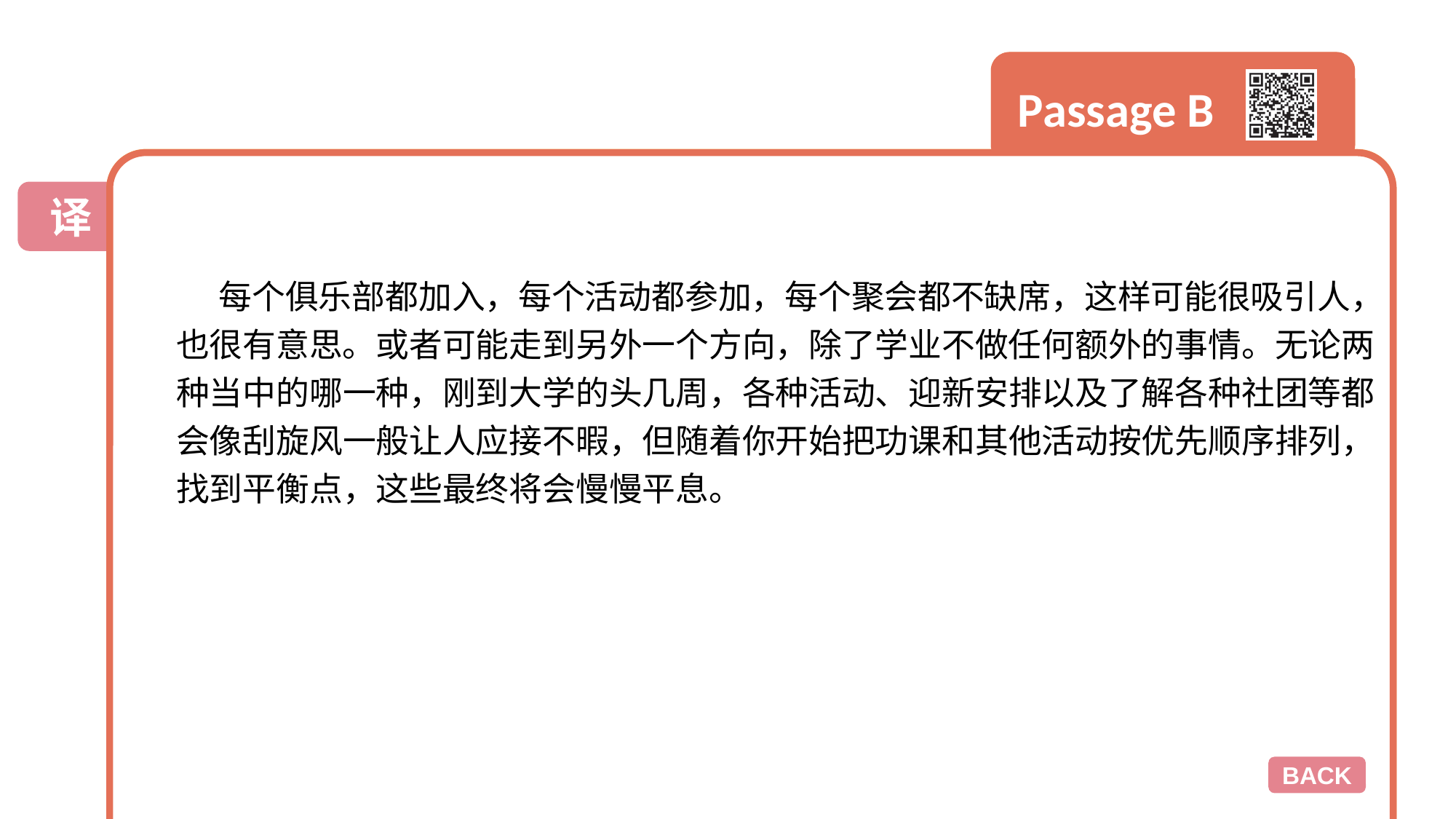

每个俱乐部都加入，每个活动都参加，每个聚会都不缺席，这样可能很吸引人，也很有意思。或者可能走到另外一个方向，除了学业不做任何额外的事情。无论两种当中的哪一种，刚到大学的头几周，各种活动、迎新安排以及了解各种社团等都会像刮旋风一般让人应接不暇，但随着你开始把功课和其他活动按优先顺序排列，找到平衡点，这些最终将会慢慢平息。

BACK